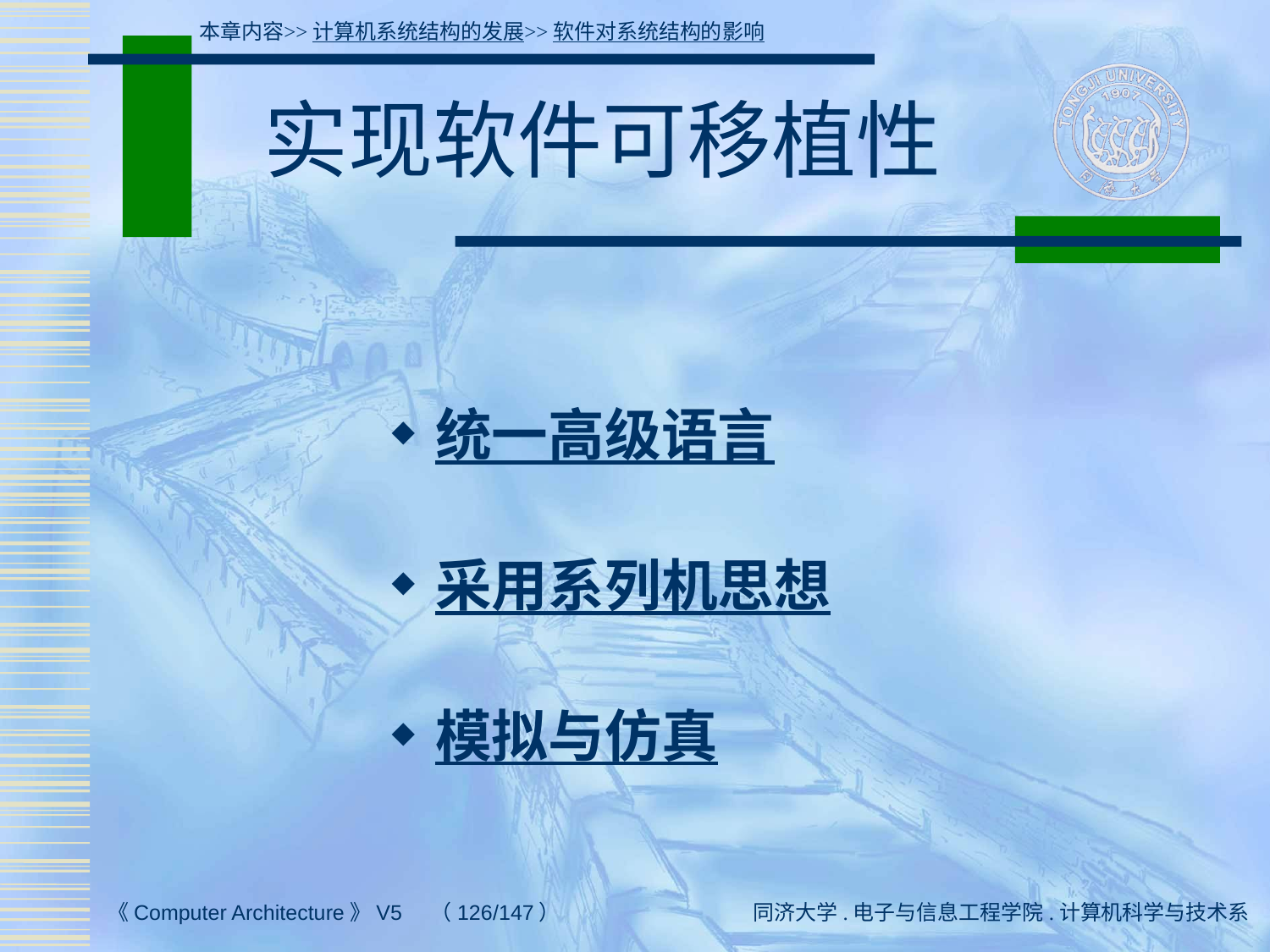

本章内容>>计算机系统结构的发展>>软件对系统结构的影响
# 实现软件可移植性
统一高级语言
采用系列机思想
模拟与仿真